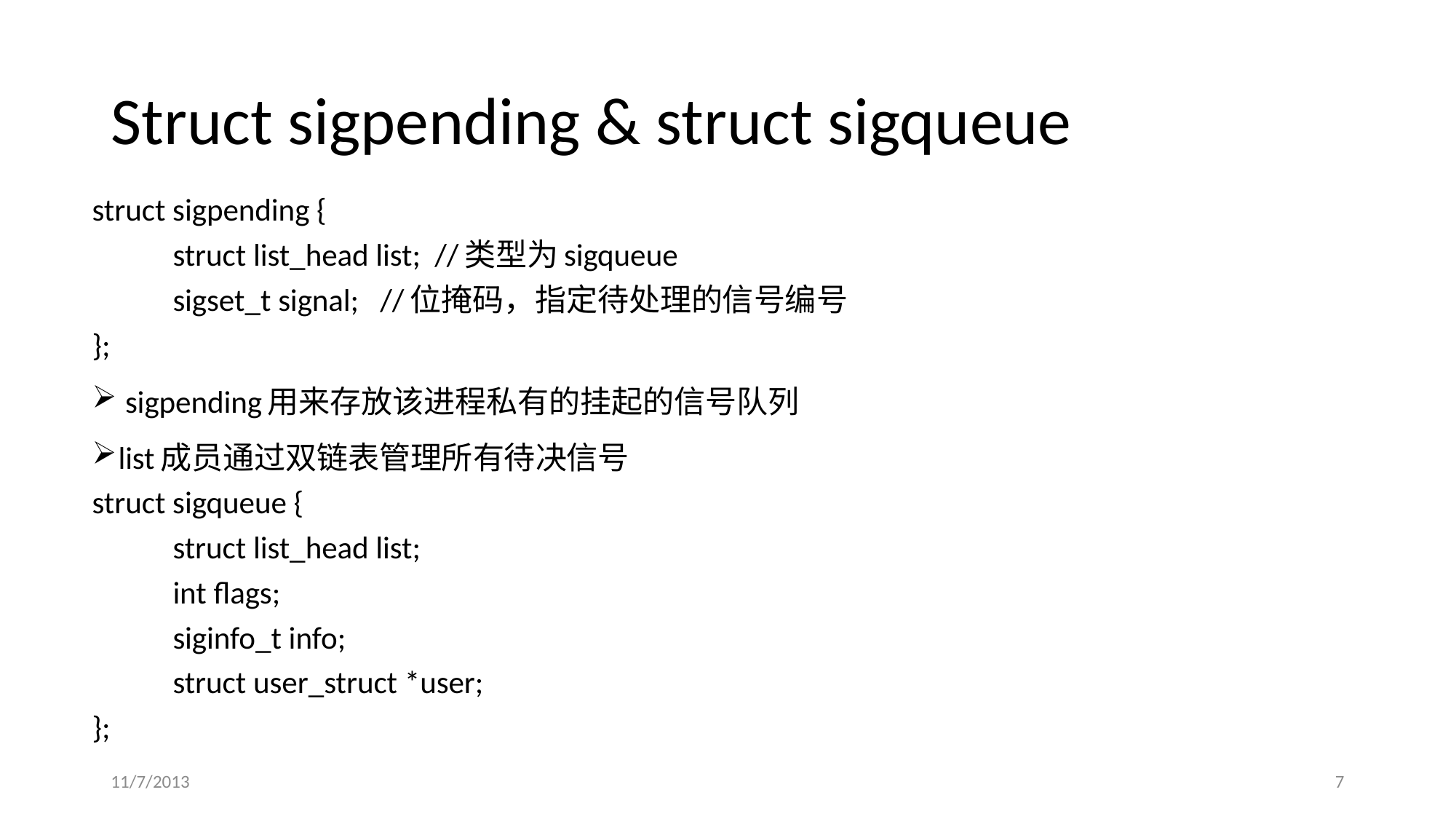

# Struct sigpending & struct sigqueue
struct sigpending {
	struct list_head list;  //类型为sigqueue
	sigset_t signal;   //位掩码，指定待处理的信号编号
};
 sigpending用来存放该进程私有的挂起的信号队列
list成员通过双链表管理所有待决信号
struct sigqueue {
	struct list_head list;
	int flags;
	siginfo_t info;
	struct user_struct *user;
};
11/7/2013
7